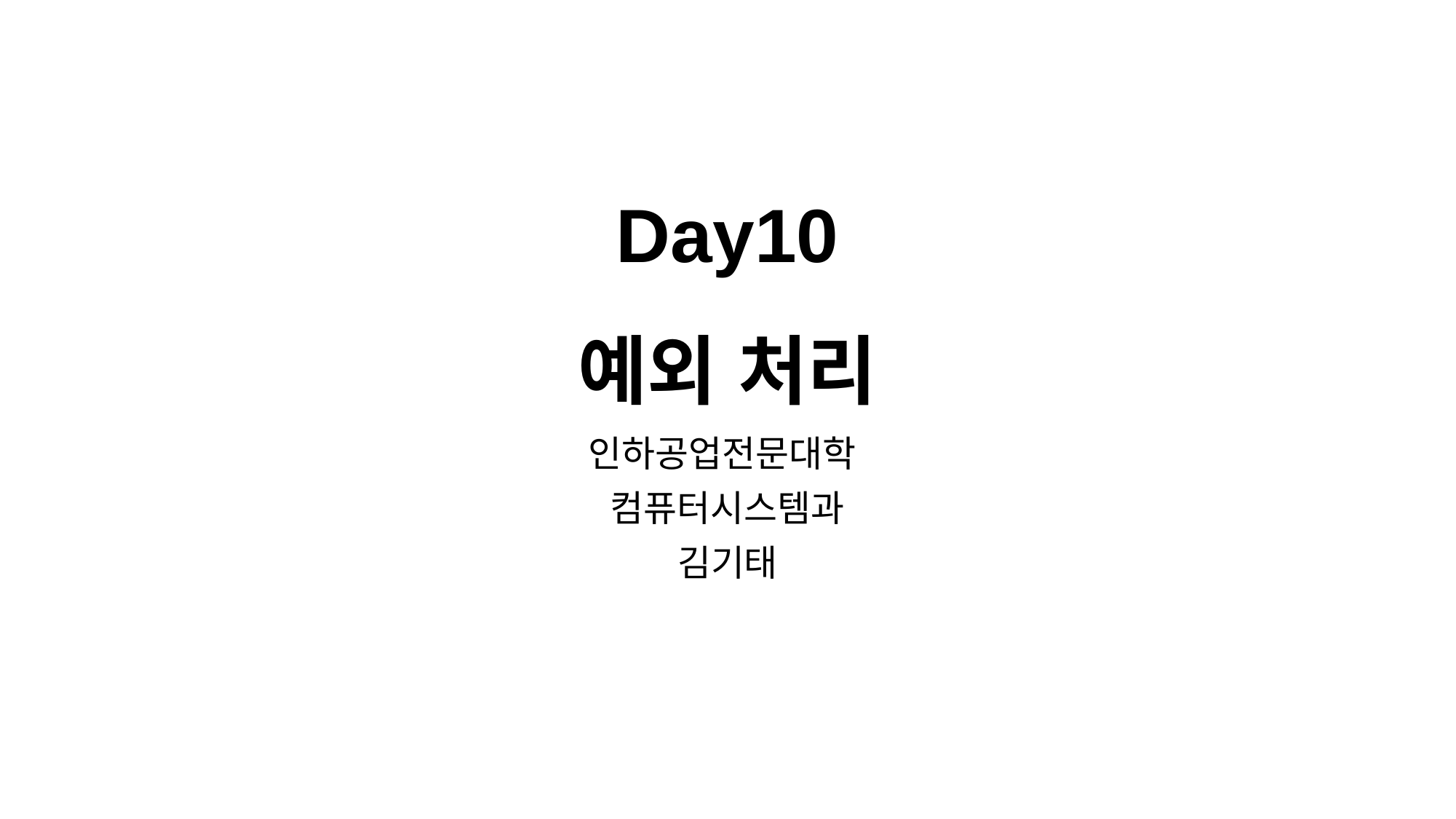

# Day10 예외 처리
인하공업전문대학
컴퓨터시스템과
김기태